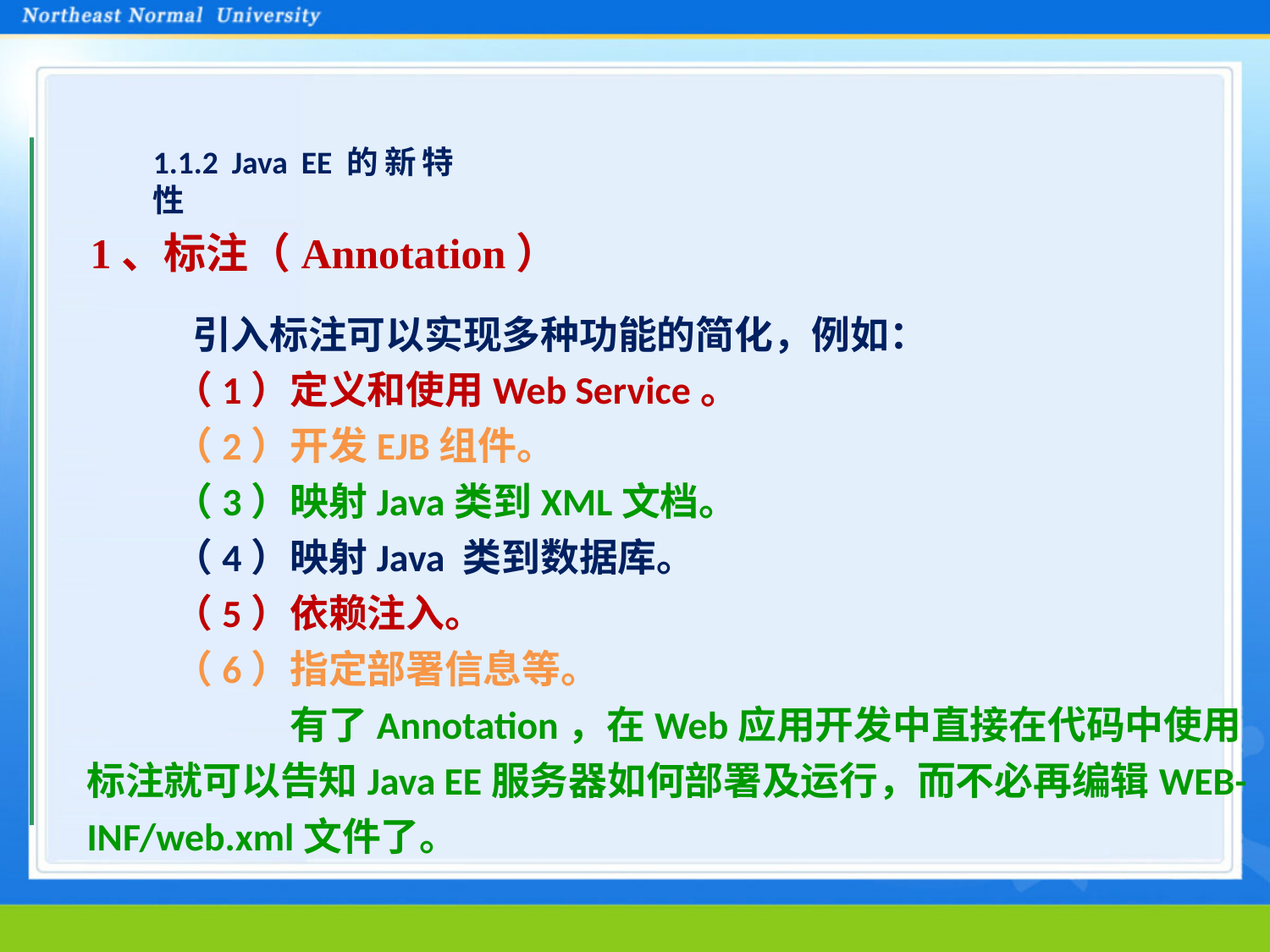

#
1.1.2 Java EE的新特性
1、标注（Annotation）
 引入标注可以实现多种功能的简化，例如：
（1）定义和使用Web Service。
（2）开发EJB组件。
（3）映射Java类到XML文档。
（4）映射Java 类到数据库。
（5）依赖注入。
（6）指定部署信息等。
            有了Annotation，在Web应用开发中直接在代码中使用标注就可以告知Java EE服务器如何部署及运行，而不必再编辑WEB-INF/web.xml文件了。